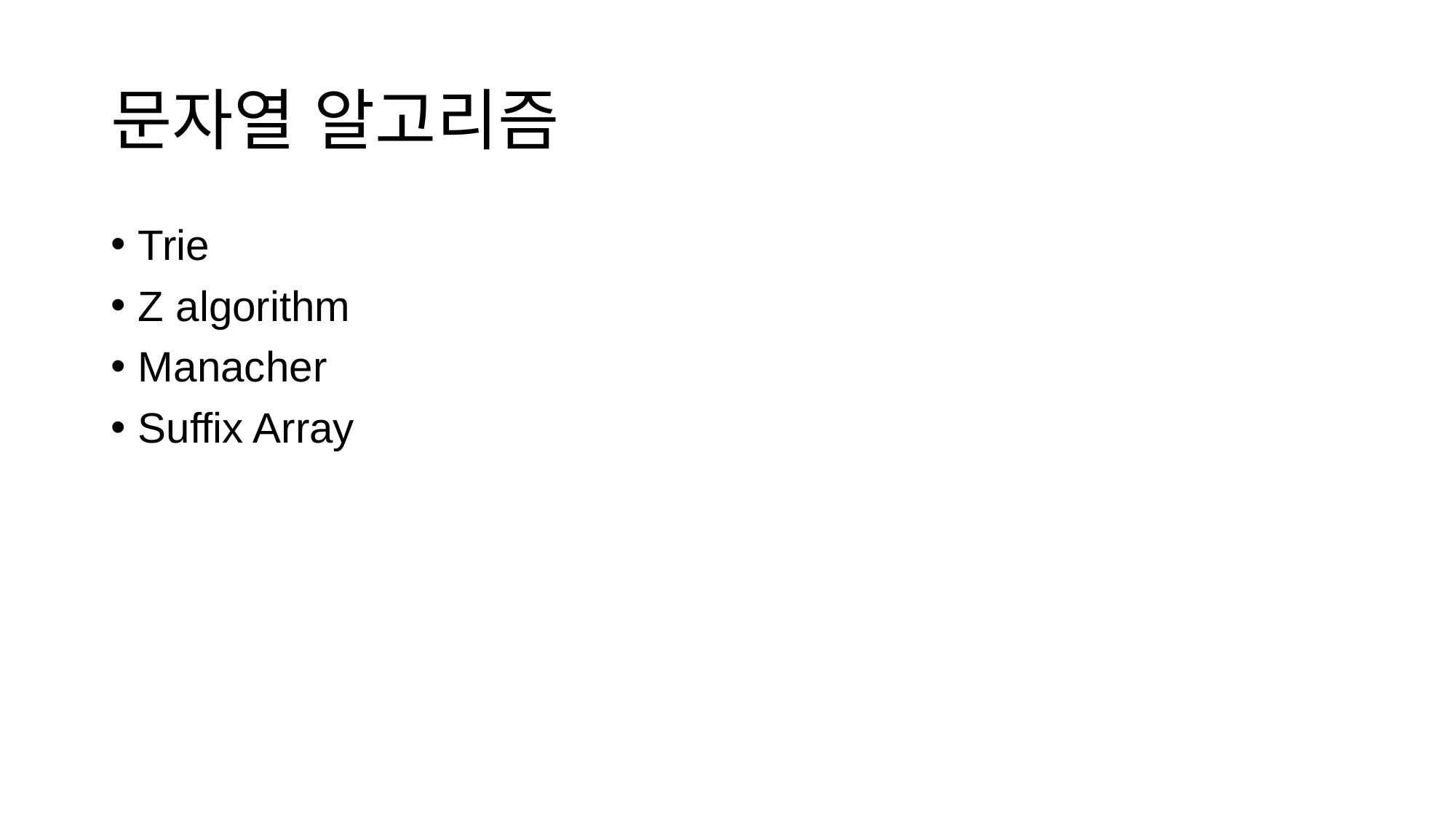

# 문자열 알고리즘
Trie
Z algorithm
Manacher
Suffix Array